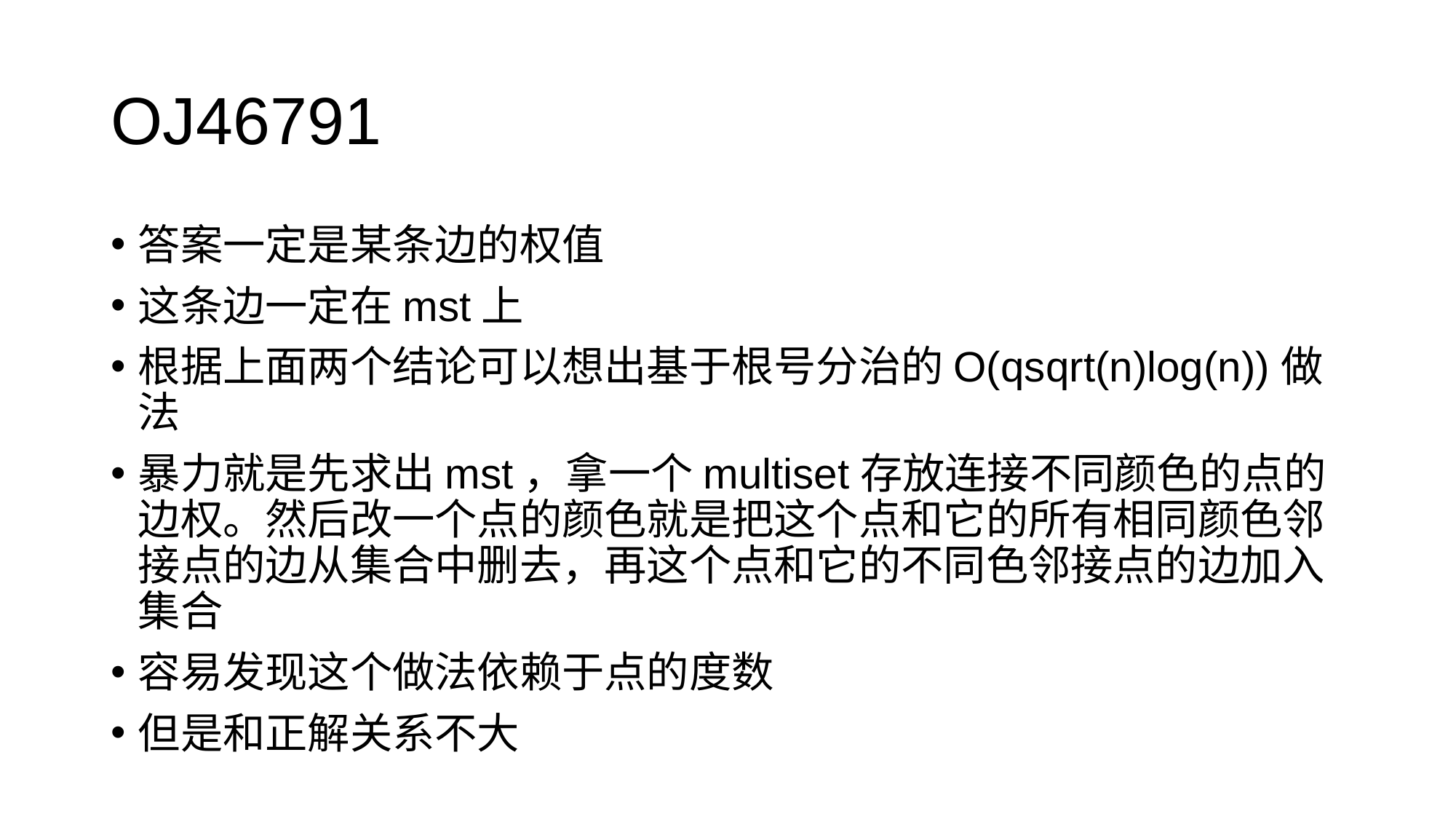

# OJ46791
答案一定是某条边的权值
这条边一定在mst上
根据上面两个结论可以想出基于根号分治的O(qsqrt(n)log(n))做法
暴力就是先求出mst，拿一个multiset存放连接不同颜色的点的边权。然后改一个点的颜色就是把这个点和它的所有相同颜色邻接点的边从集合中删去，再这个点和它的不同色邻接点的边加入集合
容易发现这个做法依赖于点的度数
但是和正解关系不大